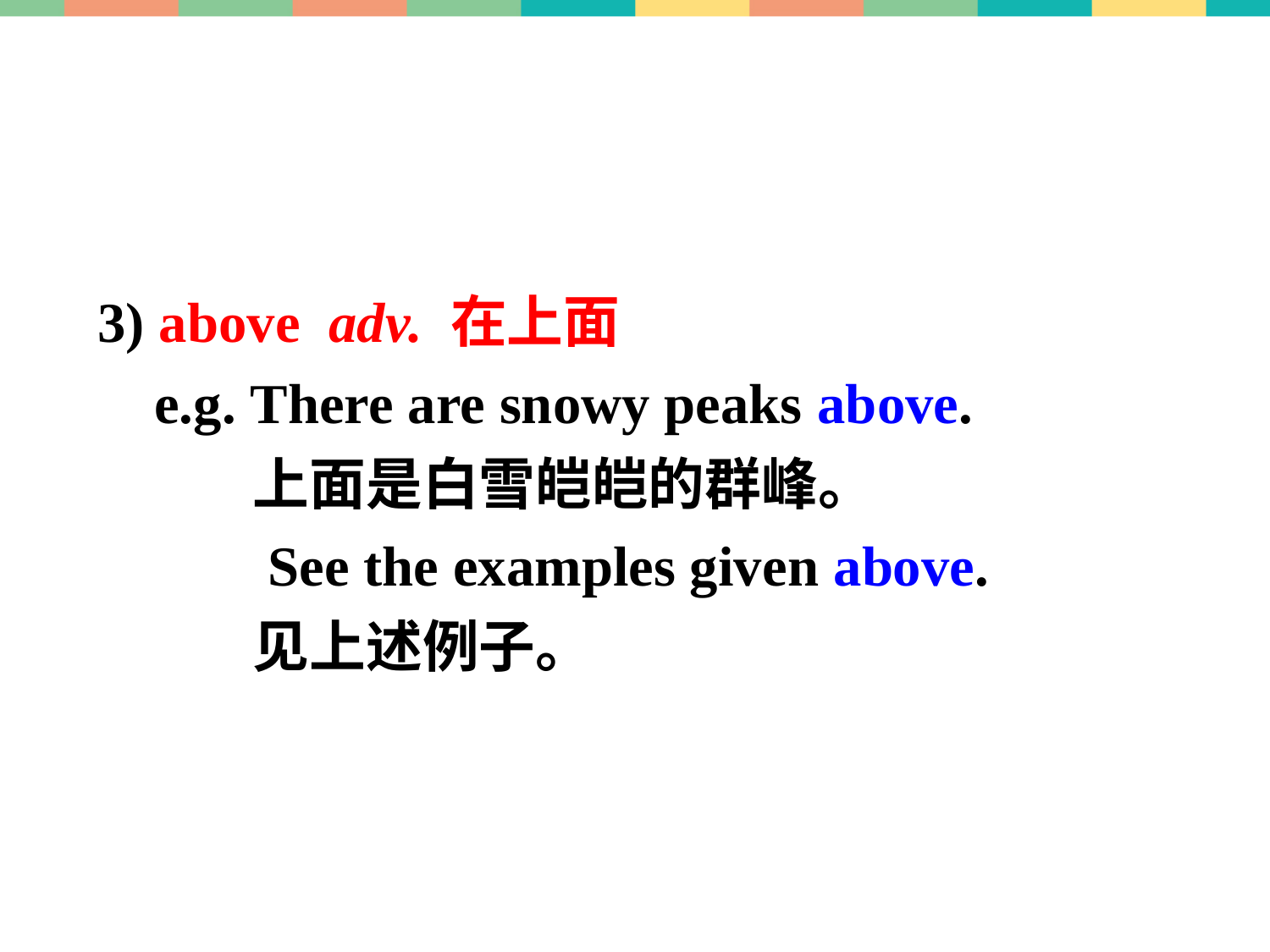

3) above  adv. 在上面
    e.g. There are snowy peaks above.
           上面是白雪皑皑的群峰。
            See the examples given above.
           见上述例子。